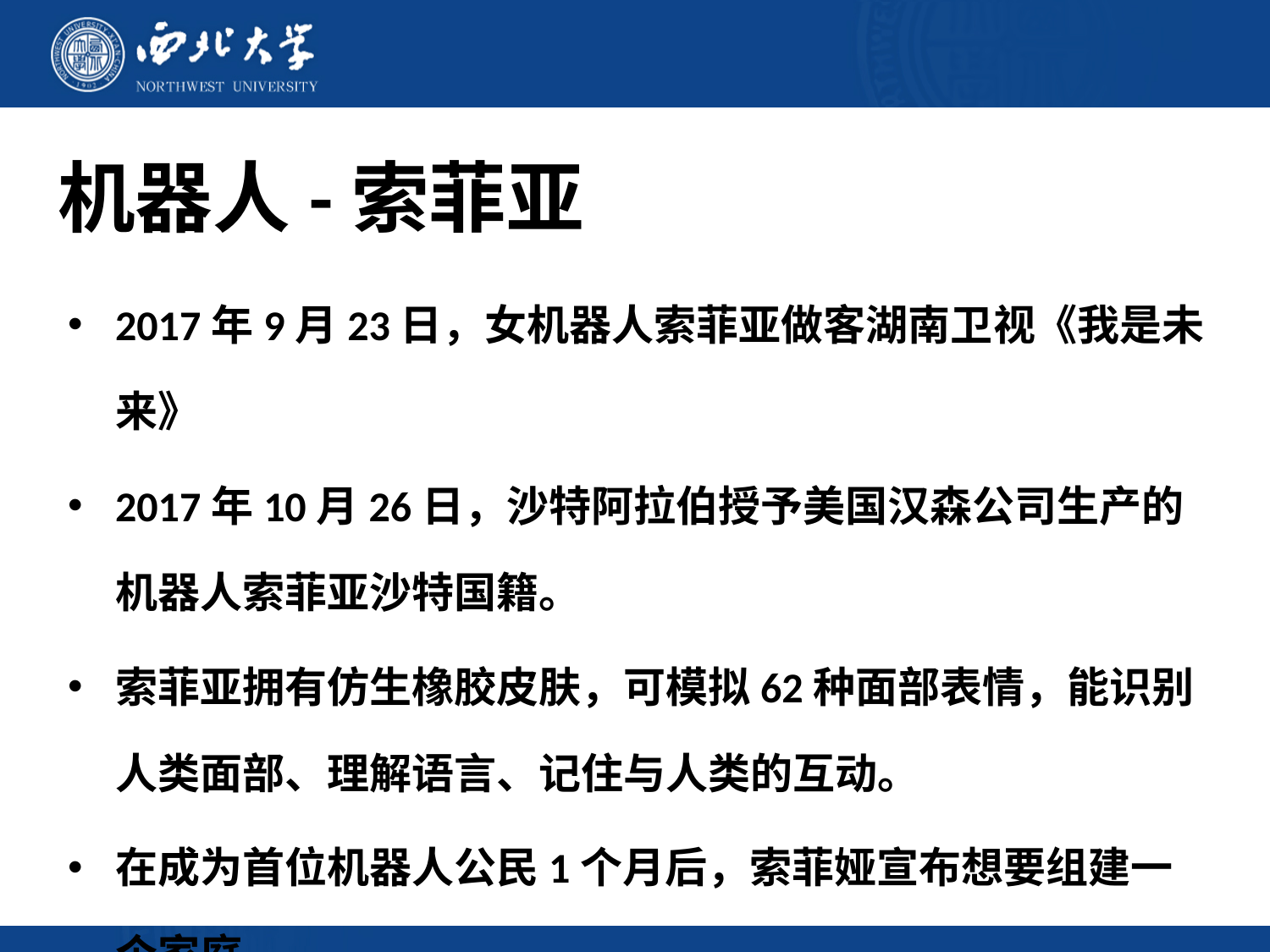

# 机器人-索菲亚
2017年9月23日，女机器人索菲亚做客湖南卫视《我是未来》
2017年10月26日，沙特阿拉伯授予美国汉森公司生产的机器人索菲亚沙特国籍。
索菲亚拥有仿生橡胶皮肤，可模拟62种面部表情，能识别人类面部、理解语言、记住与人类的互动。
在成为首位机器人公民1个月后，索菲娅宣布想要组建一个家庭。